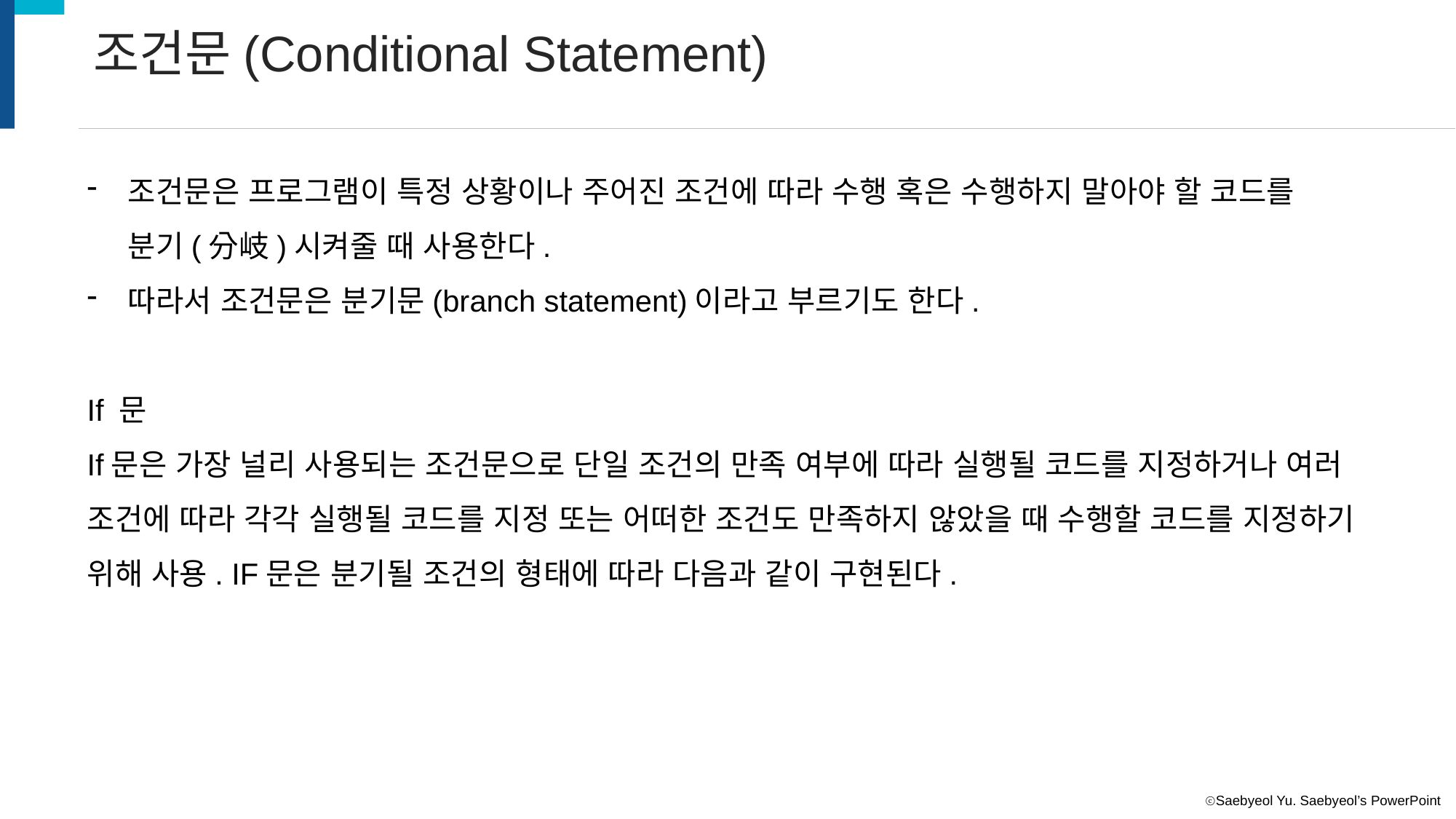

조건문(Conditional Statement)
조건문은 프로그램이 특정 상황이나 주어진 조건에 따라 수행 혹은 수행하지 말아야 할 코드를
분기(分岐)시켜줄 때 사용한다.
따라서 조건문은 분기문(branch statement)이라고 부르기도 한다.

If 문
If문은 가장 널리 사용되는 조건문으로 단일 조건의 만족 여부에 따라 실행될 코드를 지정하거나 여러 조건에 따라 각각 실행될 코드를 지정 또는 어떠한 조건도 만족하지 않았을 때 수행할 코드를 지정하기 위해 사용. IF문은 분기될 조건의 형태에 따라 다음과 같이 구현된다.